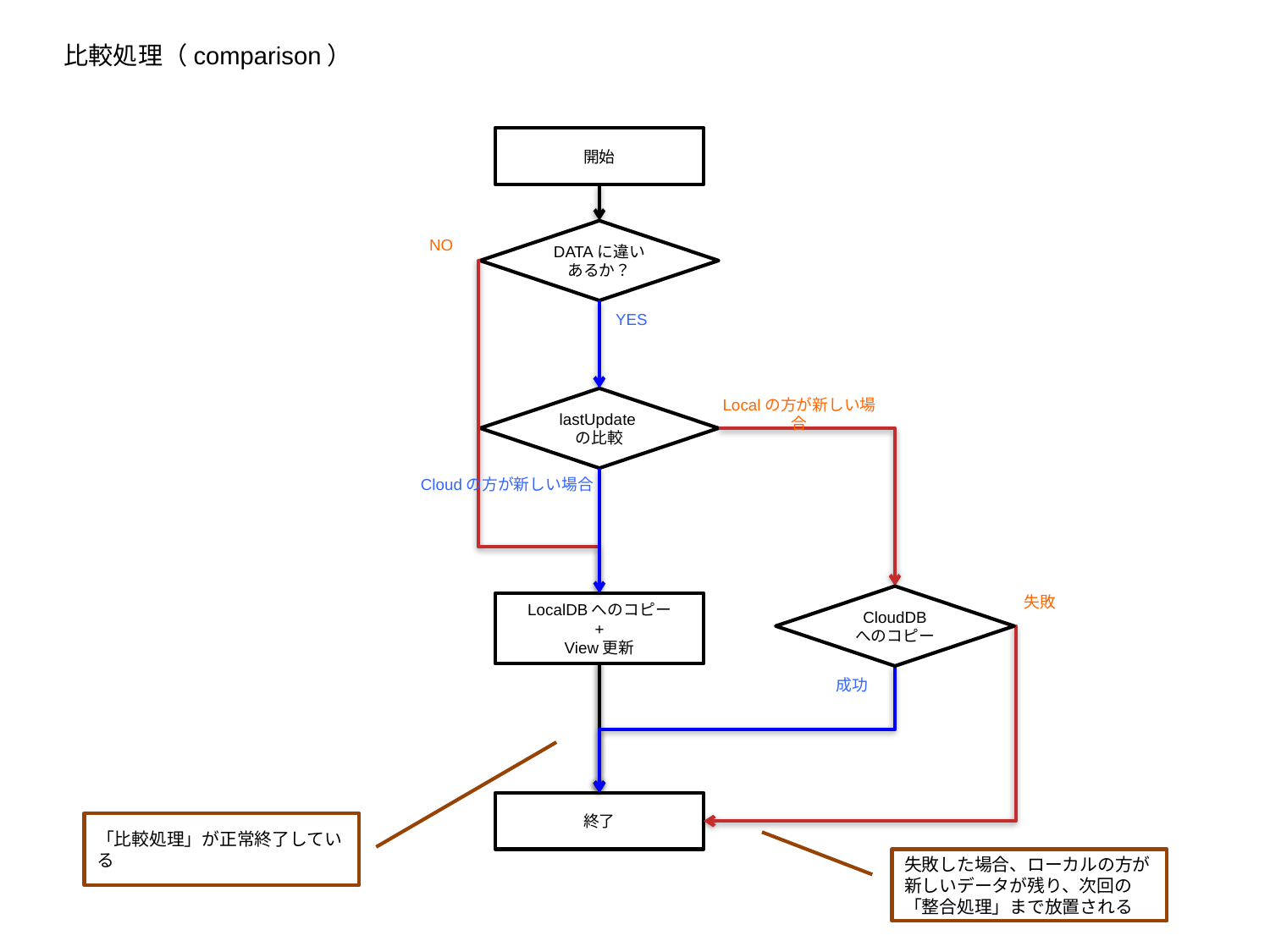

比較処理（comparison）
開始
DATAに違いあるか？
NO
YES
lastUpdateの比較
Localの方が新しい場合
Cloudの方が新しい場合
CloudDB
へのコピー
失敗
LocalDBへのコピー
+
View更新
成功
終了
「比較処理」が正常終了している
失敗した場合、ローカルの方が新しいデータが残り、次回の「整合処理」まで放置される